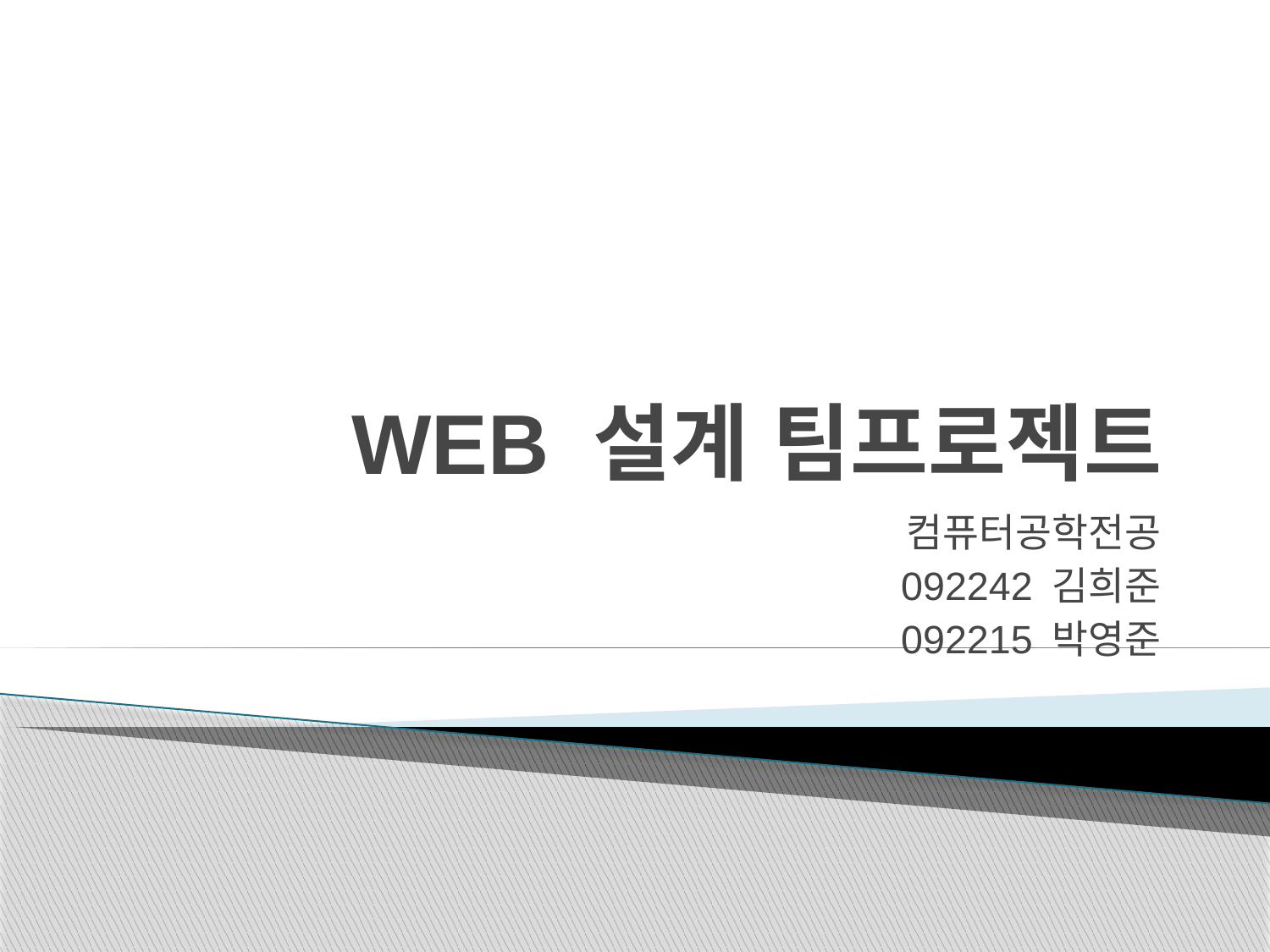

# WEB 설계 팀프로젝트
컴퓨터공학전공
092242 김희준
092215 박영준